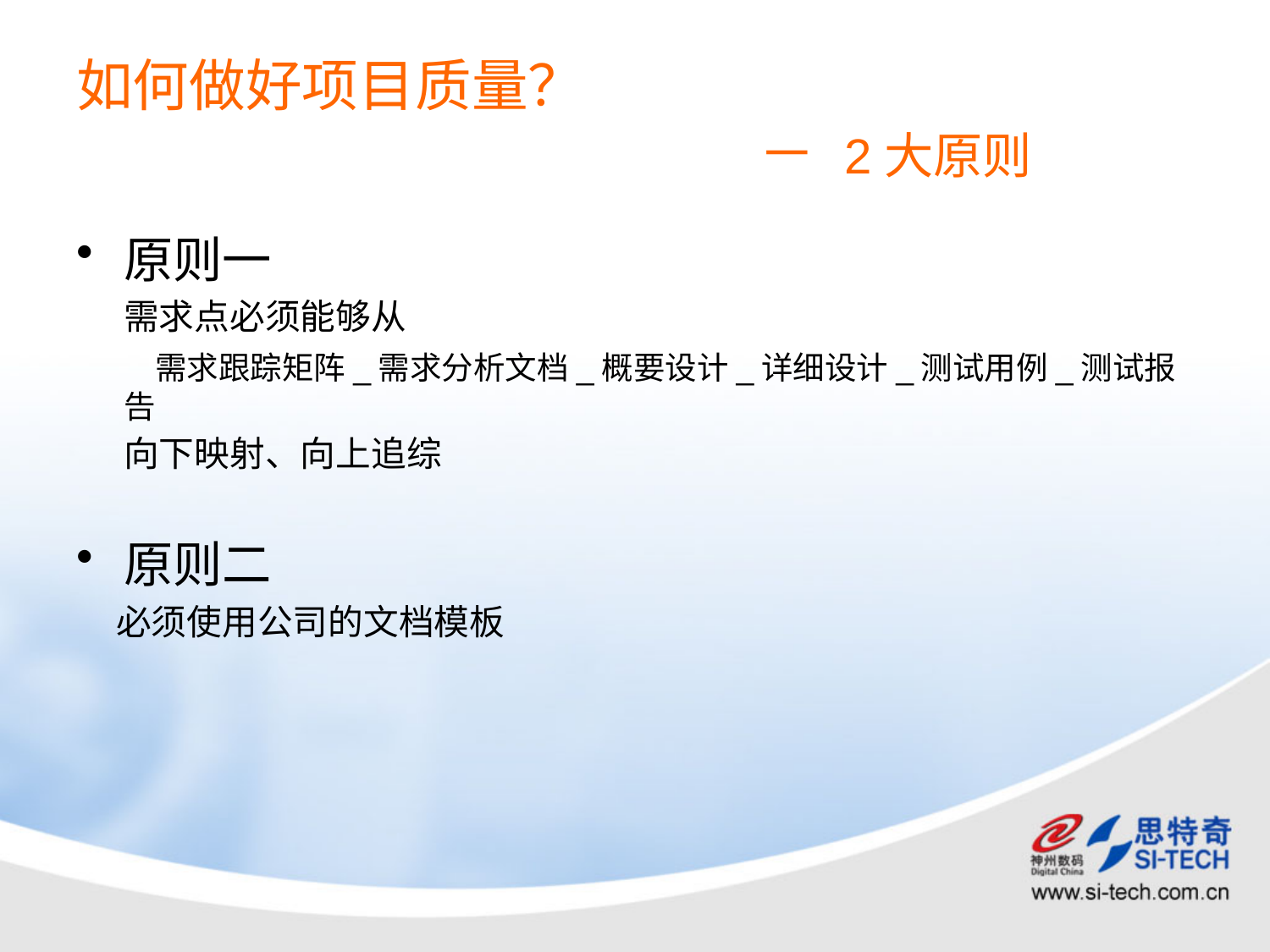

# 如何做好项目质量？ － 2大原则
原则一
     需求点必须能够从
         需求跟踪矩阵_需求分析文档_概要设计_详细设计_测试用例_测试报告
     向下映射、向上追综

原则二
    必须使用公司的文档模板